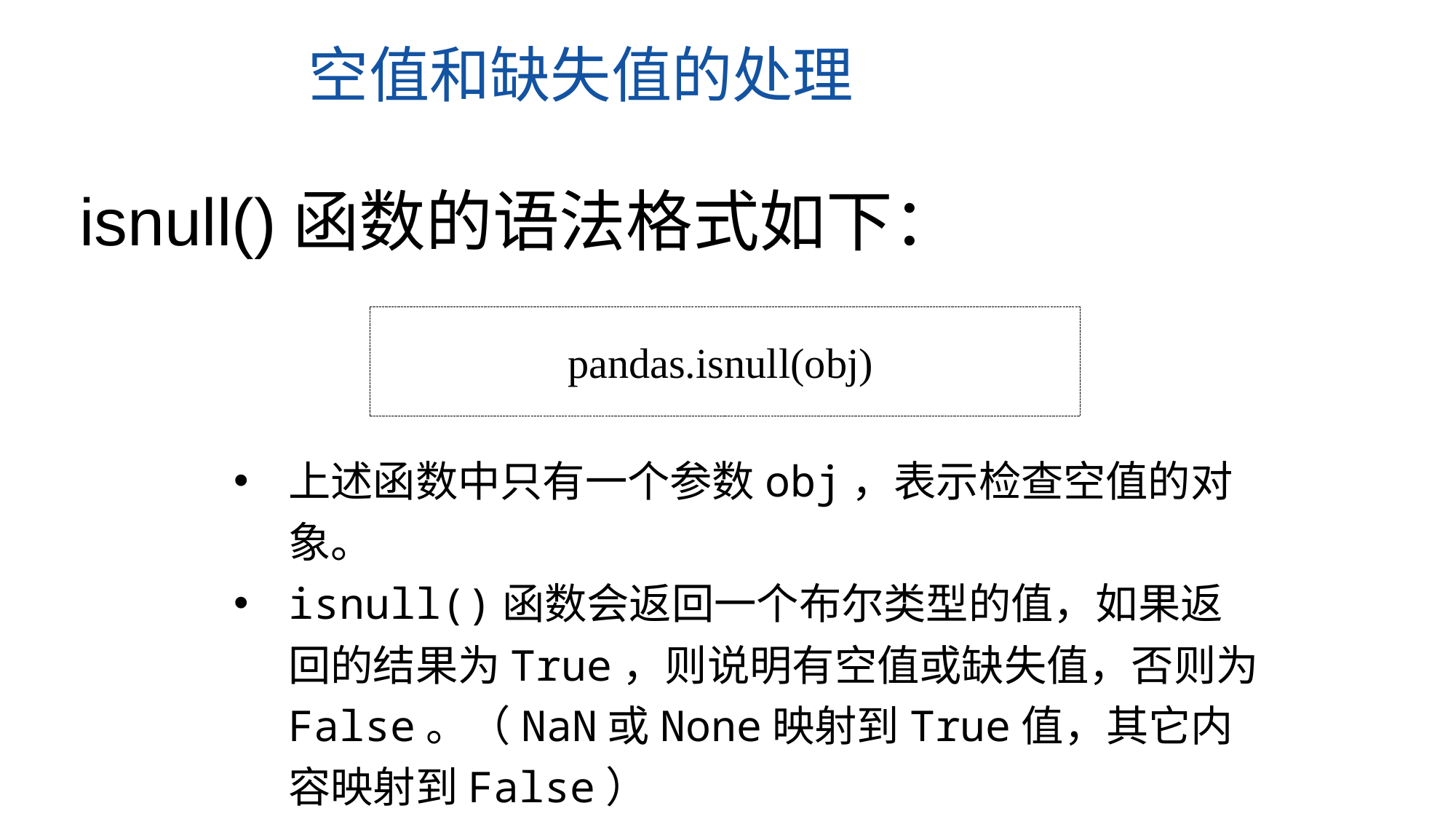

空值和缺失值的处理
isnull()函数的语法格式如下：

pandas.isnull(obj)
上述函数中只有一个参数obj，表示检查空值的对象。
isnull()函数会返回一个布尔类型的值，如果返回的结果为True，则说明有空值或缺失值，否则为False。（NaN或None映射到True值，其它内容映射到False）